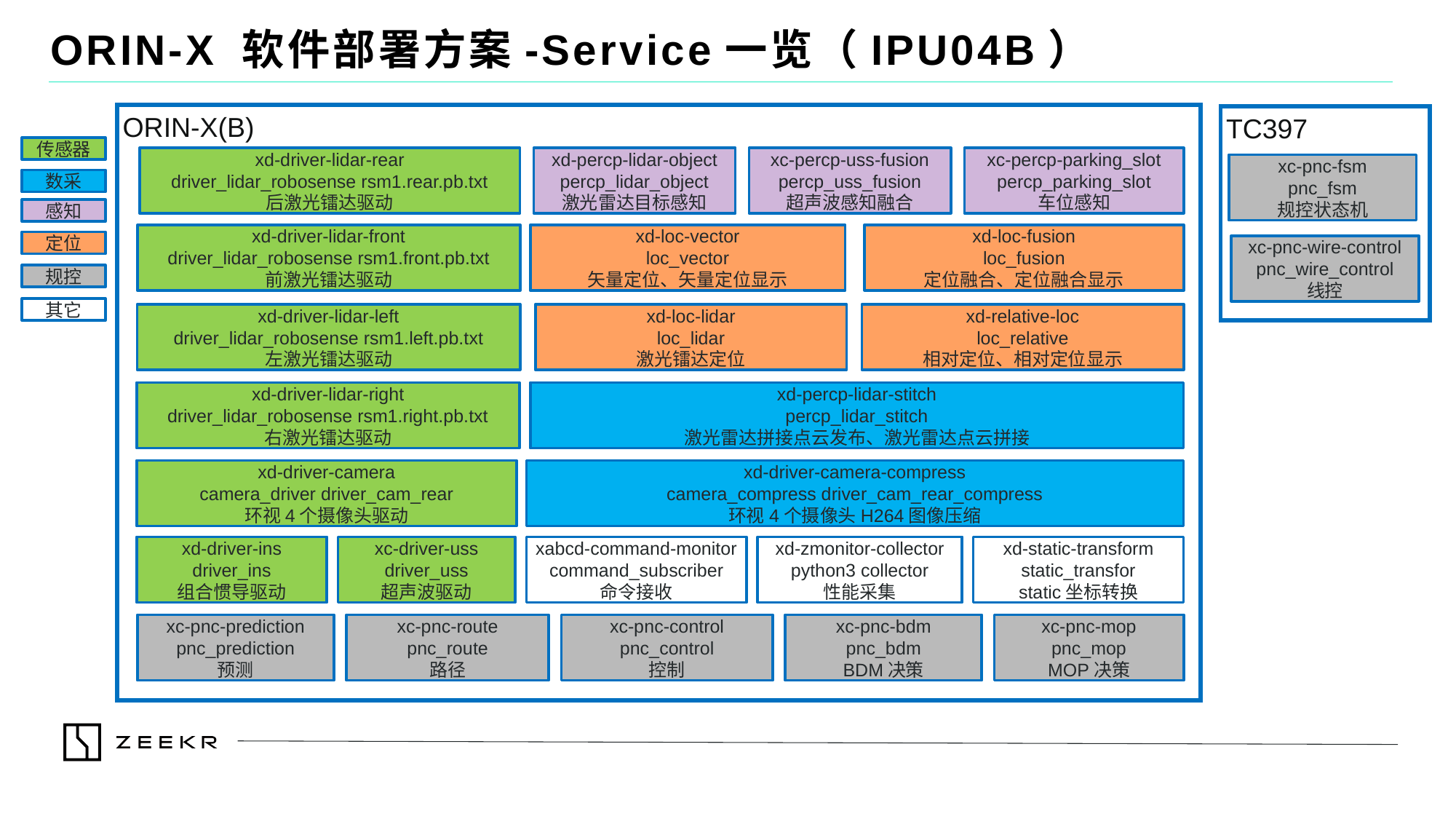

ORIN-X 软件部署方案-Service一览（IPU04B）
ORIN-X(B)
TC397
传感器
xd-driver-lidar-rear
driver_lidar_robosense rsm1.rear.pb.txt
后激光镭达驱动
xd-percp-lidar-object
percp_lidar_object
激光雷达目标感知
xc-percp-uss-fusion
percp_uss_fusion
超声波感知融合
xc-percp-parking_slot
percp_parking_slot
车位感知
xc-pnc-fsm
pnc_fsm
规控状态机
数采
感知
xd-driver-lidar-front
driver_lidar_robosense rsm1.front.pb.txt
前激光镭达驱动
xd-loc-vector
loc_vector
矢量定位、矢量定位显示
xd-loc-fusion
loc_fusion
定位融合、定位融合显示
定位
xc-pnc-wire-control
pnc_wire_control
线控
规控
其它
xd-driver-lidar-left
driver_lidar_robosense rsm1.left.pb.txt
左激光镭达驱动
xd-loc-lidar
loc_lidar
激光镭达定位
xd-relative-loc
loc_relative
相对定位、相对定位显示
xd-driver-lidar-right
driver_lidar_robosense rsm1.right.pb.txt
右激光镭达驱动
xd-percp-lidar-stitch
percp_lidar_stitch
激光雷达拼接点云发布、激光雷达点云拼接
xd-driver-camera
camera_driver driver_cam_rear
环视4个摄像头驱动
xd-driver-camera-compress
camera_compress driver_cam_rear_compress
环视4个摄像头H264图像压缩
xd-driver-ins
driver_ins
组合惯导驱动
xc-driver-uss
driver_uss
超声波驱动
xabcd-command-monitor
command_subscriber
命令接收
xd-zmonitor-collector
python3 collector
性能采集
xd-static-transform
static_transfor
static坐标转换
xc-pnc-prediction
pnc_prediction
预测
xc-pnc-route
pnc_route
路径
xc-pnc-control
pnc_control
控制
xc-pnc-bdm
pnc_bdm
BDM决策
xc-pnc-mop
pnc_mop
MOP决策
21